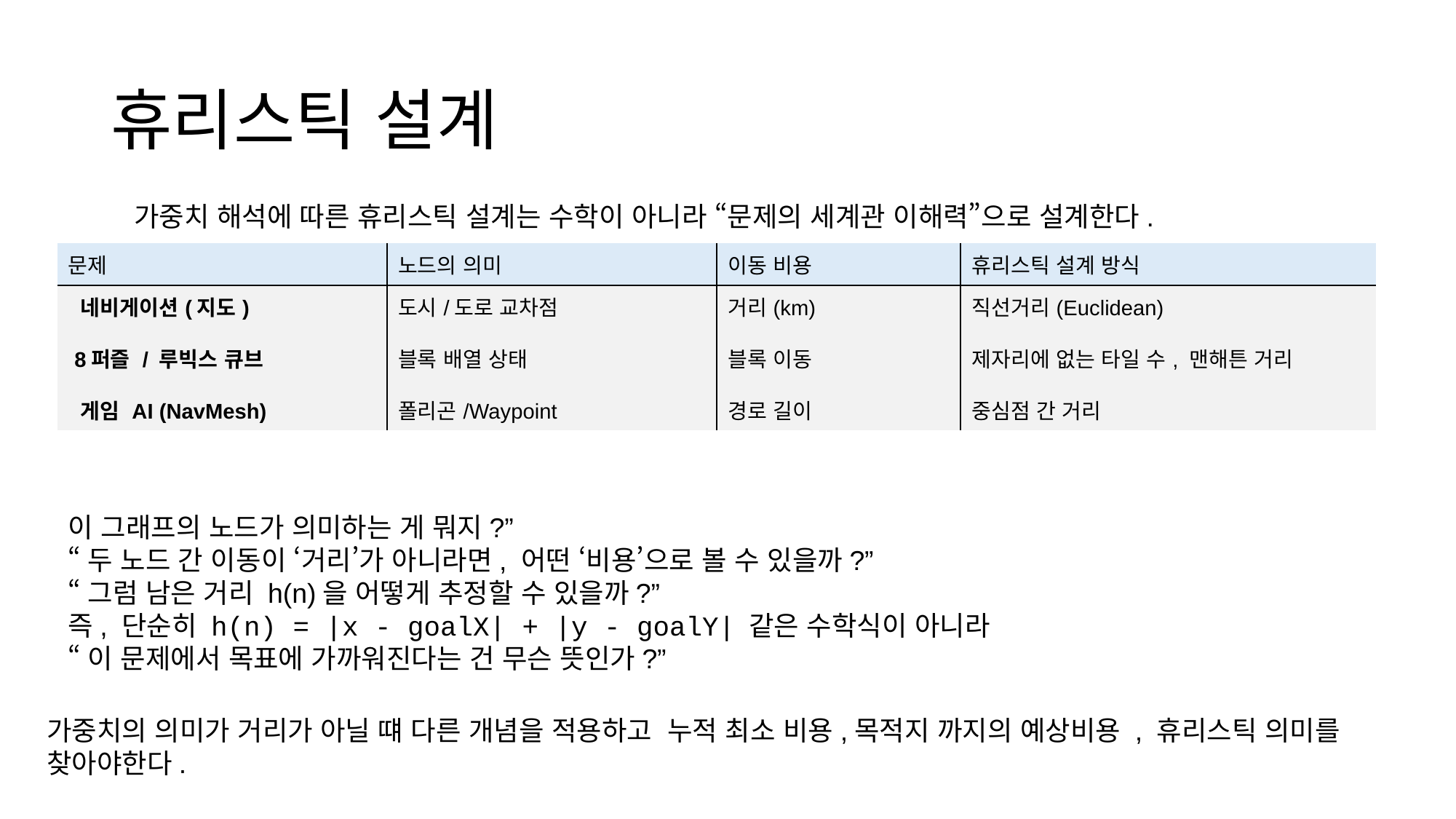

# 휴리스틱 설계
가중치 해석에 따른 휴리스틱 설계는 수학이 아니라 “문제의 세계관 이해력”으로 설계한다.
| 문제 | 노드의 의미 | 이동 비용 | 휴리스틱 설계 방식 |
| --- | --- | --- | --- |
| 네비게이션(지도) | 도시/도로 교차점 | 거리(km) | 직선거리(Euclidean) |
| 8퍼즐 / 루빅스 큐브 | 블록 배열 상태 | 블록 이동 | 제자리에 없는 타일 수, 맨해튼 거리 |
| 게임 AI (NavMesh) | 폴리곤/Waypoint | 경로 길이 | 중심점 간 거리 |
이 그래프의 노드가 의미하는 게 뭐지?”
“두 노드 간 이동이 ‘거리’가 아니라면, 어떤 ‘비용’으로 볼 수 있을까?”
“그럼 남은 거리 h(n)을 어떻게 추정할 수 있을까?”
즉, 단순히 h(n) = |x - goalX| + |y - goalY| 같은 수학식이 아니라
“이 문제에서 목표에 가까워진다는 건 무슨 뜻인가?”
가중치의 의미가 거리가 아닐 떄 다른 개념을 적용하고  누적 최소 비용,목적지 까지의 예상비용 , 휴리스틱 의미를 찾아야한다.